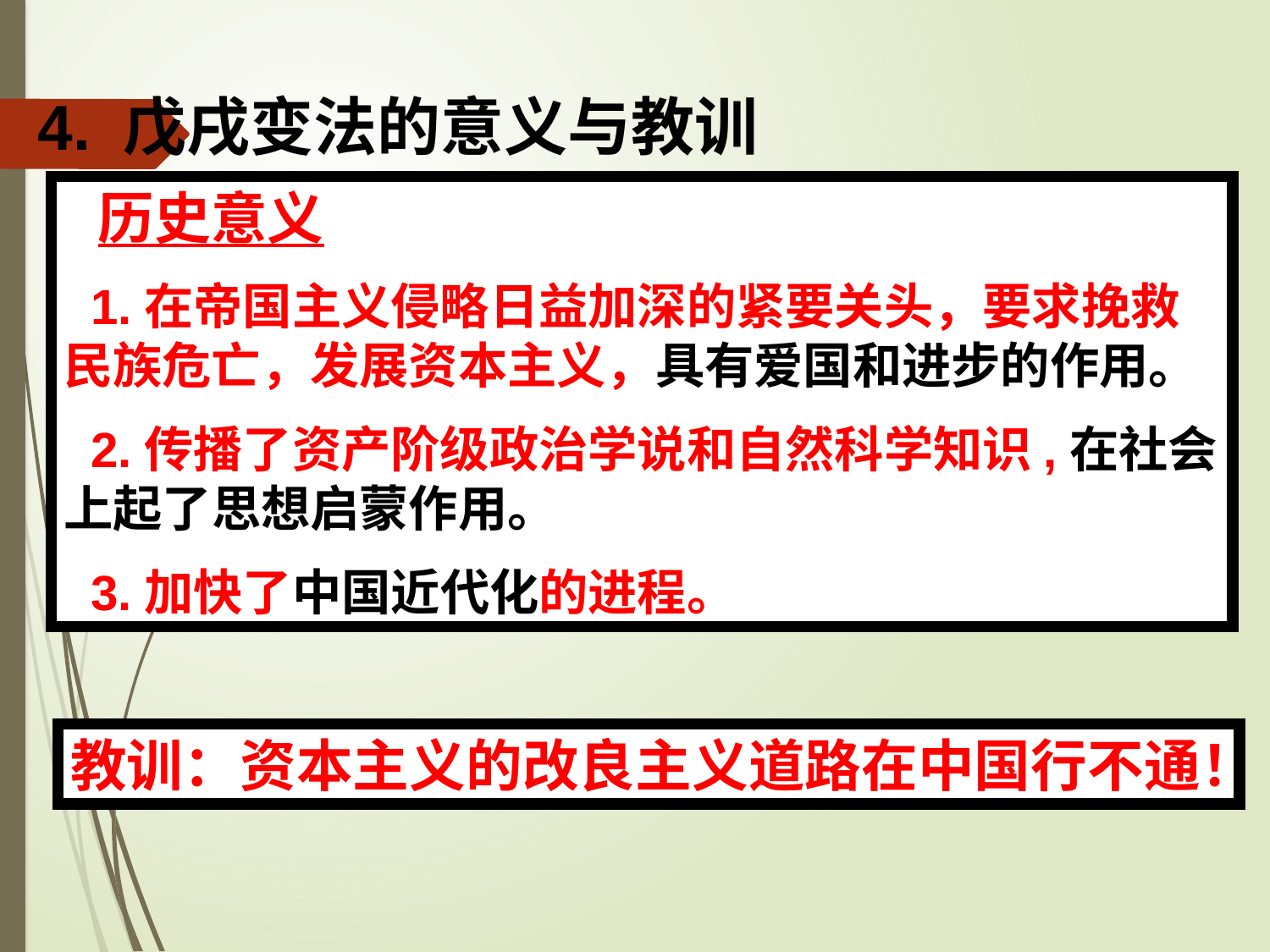

4. 戊戌变法的意义与教训
  历史意义
  1.在帝国主义侵略日益加深的紧要关头，要求挽救民族危亡，发展资本主义，具有爱国和进步的作用。
  2.传播了资产阶级政治学说和自然科学知识,在社会上起了思想启蒙作用。
  3.加快了中国近代化的进程。
教训：资本主义的改良主义道路在中国行不通！